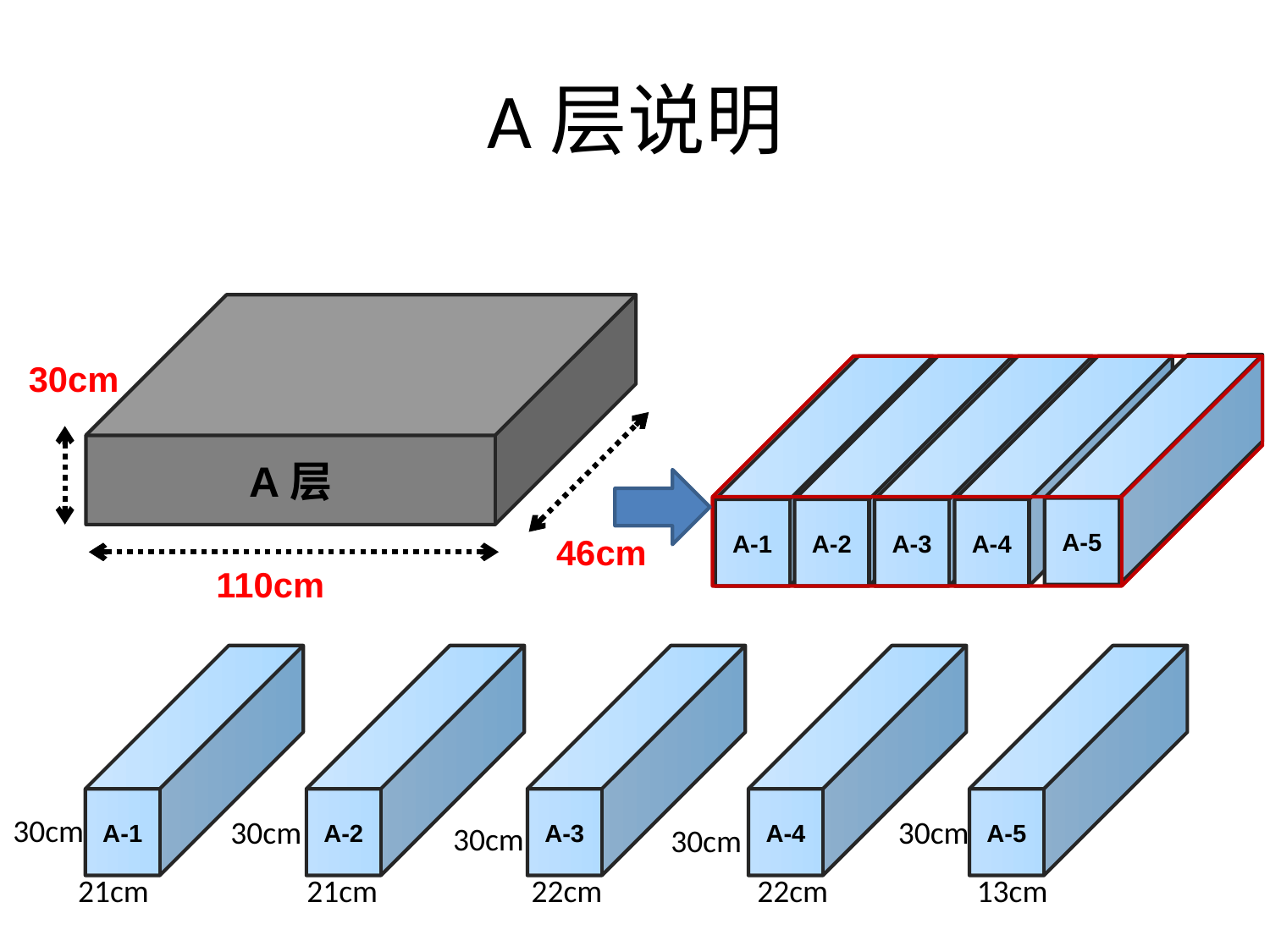

# A层说明
A层
46cm
110cm
30cm
A-5

A-1
A-2
A-3
A-4

A-1
A-2
A-3
A-4
A-5
30cm
30cm
30cm
30cm
30cm
21cm
21cm
22cm
22cm
13cm